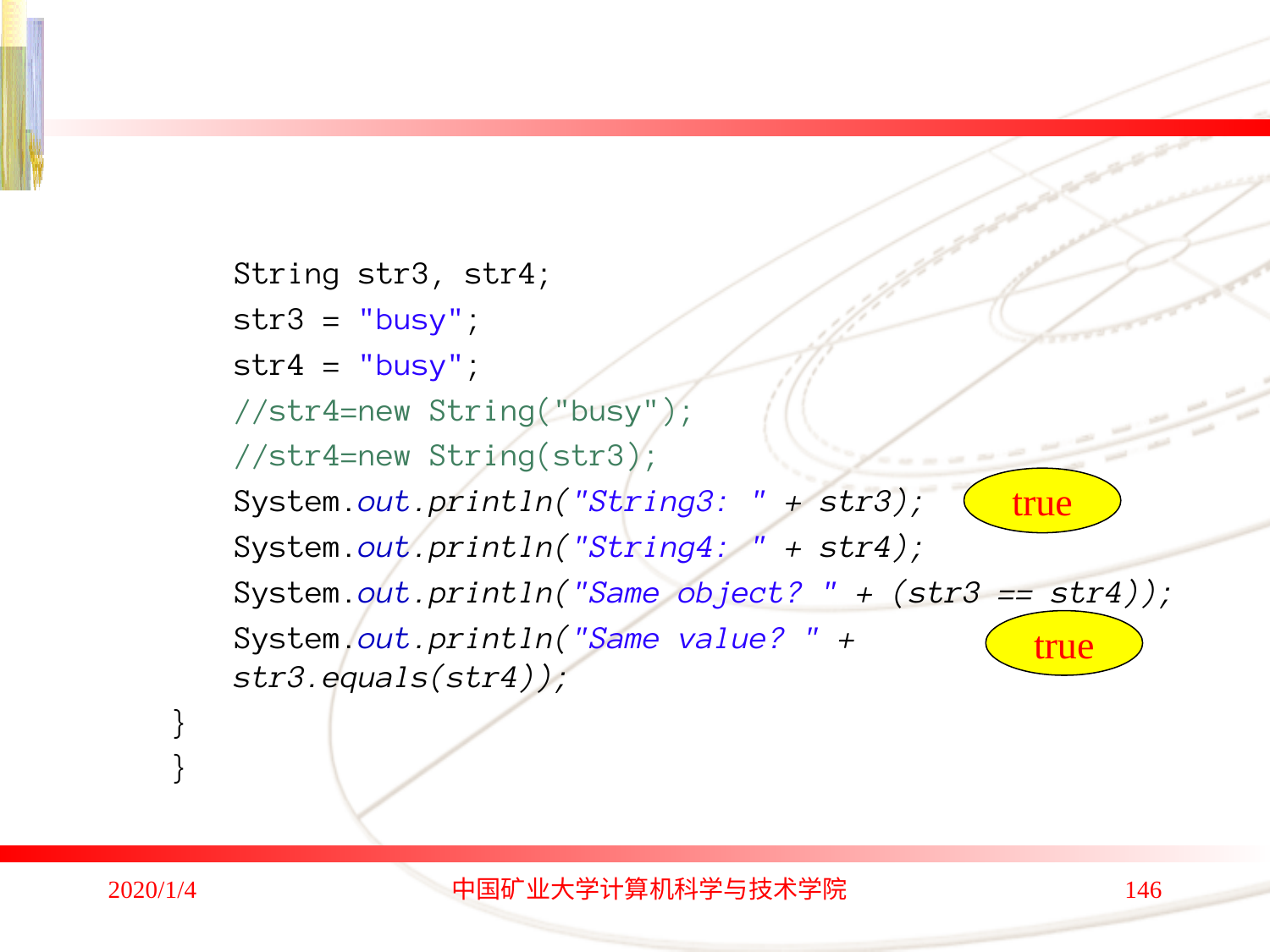

String str3, str4;
str3 = "busy";
str4 = "busy";
//str4=new String("busy");
//str4=new String(str3);
System.out.println("String3: " + str3);
System.out.println("String4: " + str4);
System.out.println("Same object? " + (str3 == str4));
System.out.println("Same value? " + str3.equals(str4));
}
}
true
true
2020/1/4
中国矿业大学计算机科学与技术学院
146